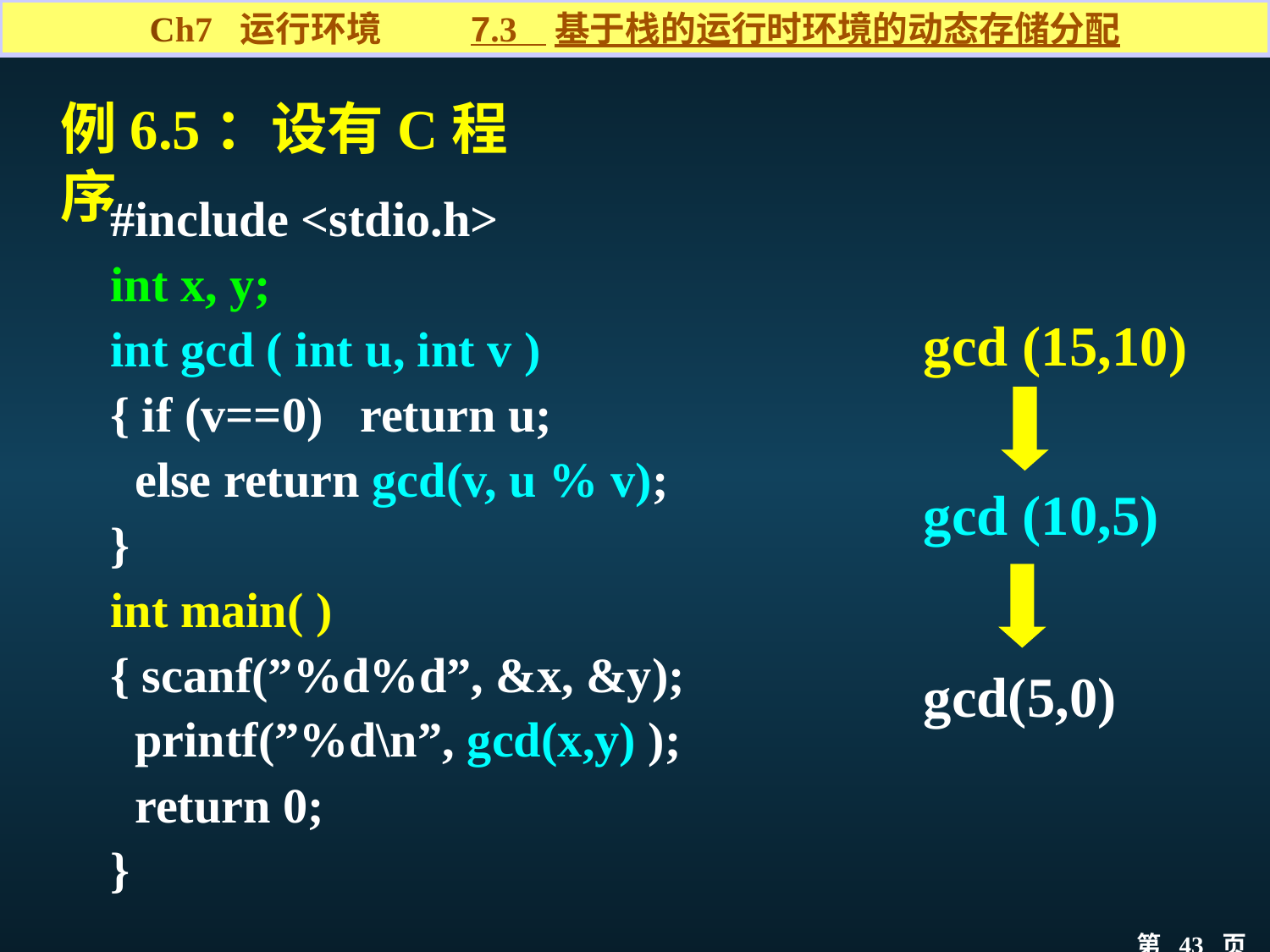

Ch7  运行环境          7.3   基于栈的运行时环境的动态存储分配
例6.5：设有C程序

#include <stdio.h>
int x, y;
int gcd ( int u, int v )
{ if (v==0)   return u;
  else return gcd(v, u % v);
}
int main( )
{ scanf(”%d%d”, &x, &y);
  printf(”%d\n”, gcd(x,y) );
  return 0;
}
gcd (15,10)

gcd (10,5)

gcd(5,0)